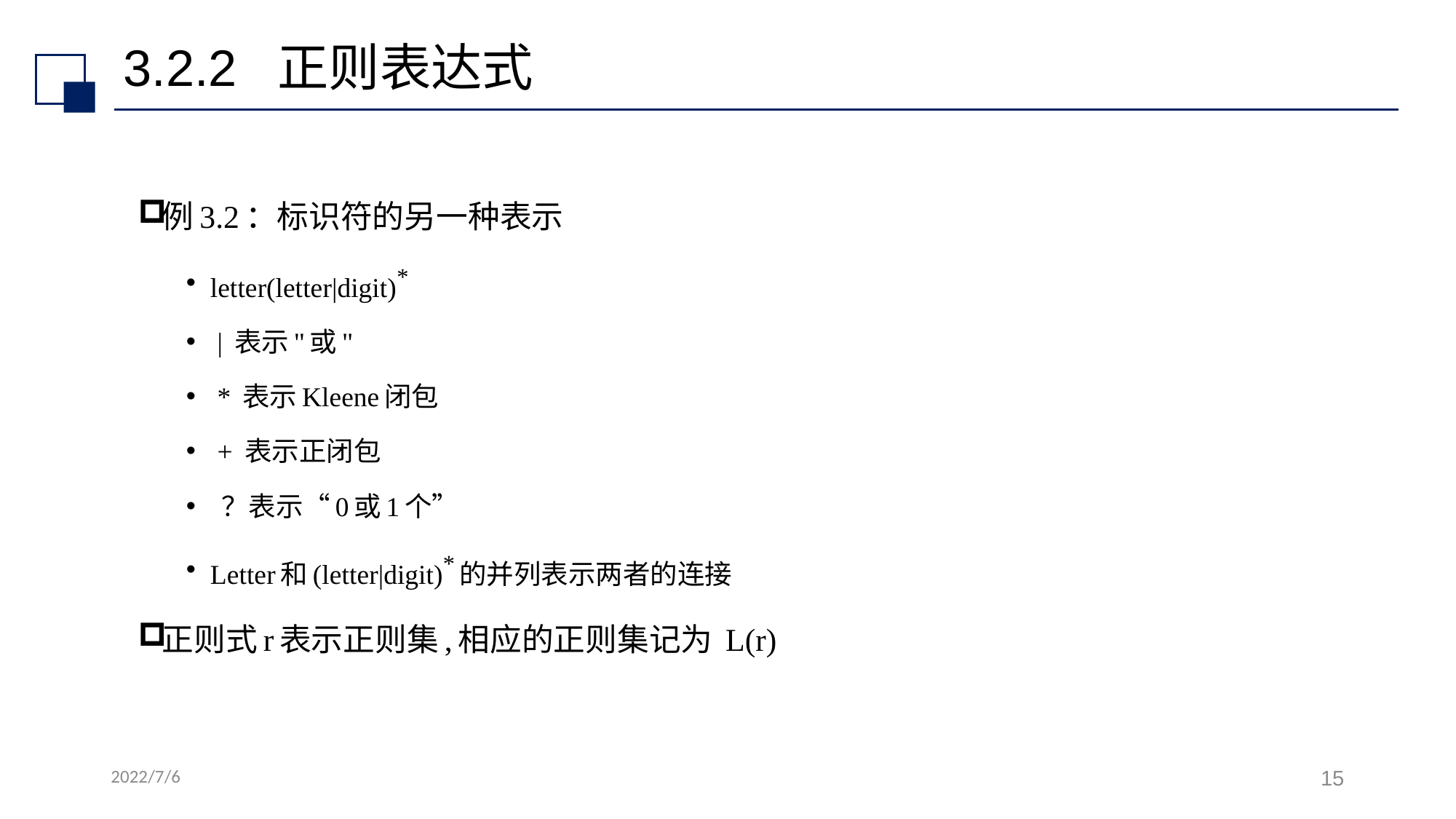

# 3.2.2  正则表达式
例3.2：标识符的另一种表示
letter(letter|digit)*
 | 表示"或"
 * 表示Kleene闭包
 + 表示正闭包
 ？表示“0或1个”
Letter和(letter|digit)*的并列表示两者的连接
正则式r表示正则集,相应的正则集记为 L(r)
2022/7/6
15